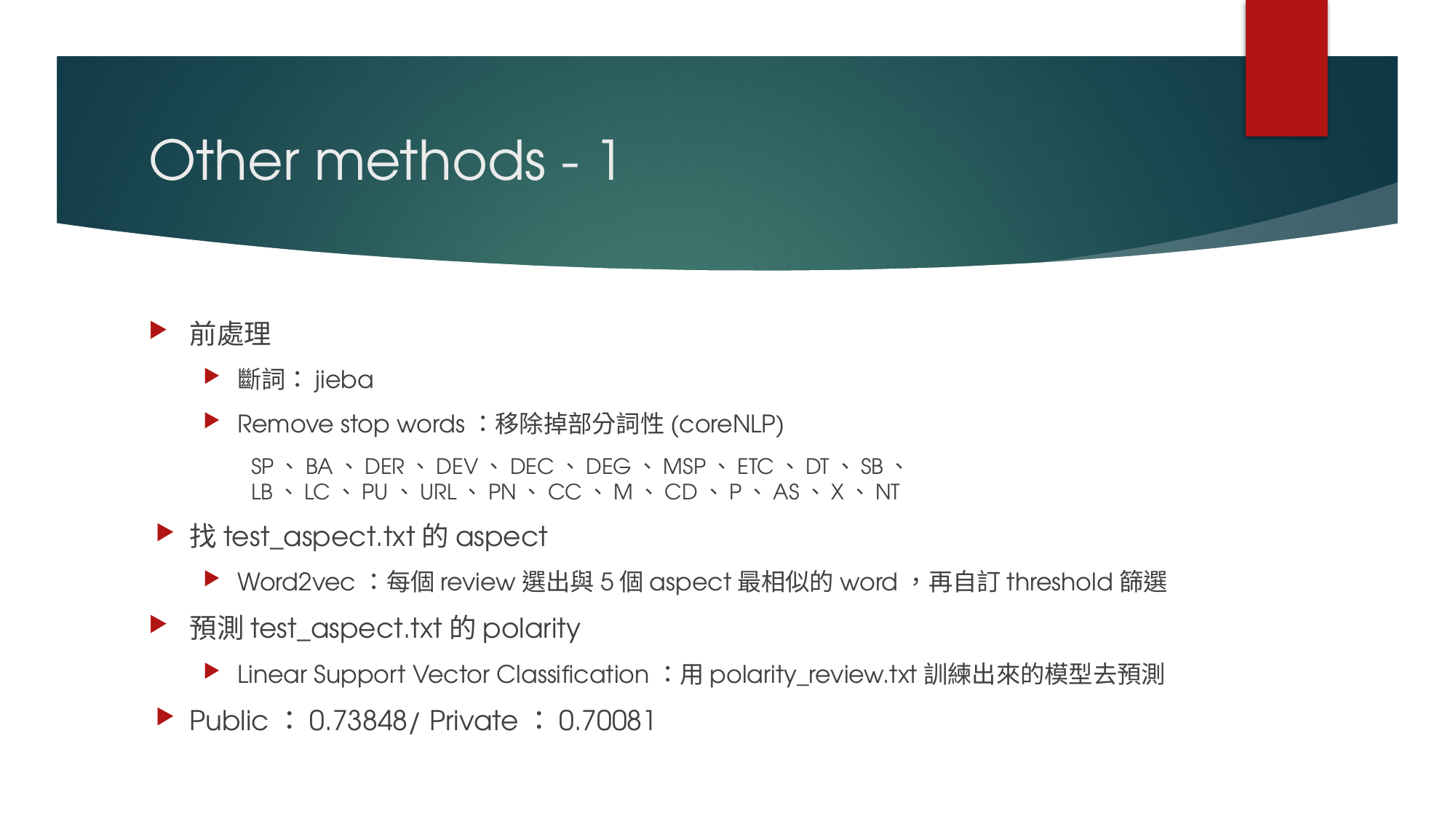

# Other methods - 1
前處理
斷詞：jieba
Remove stop words：移除掉部分詞性(coreNLP)
SP、BA、DER、DEV、DEC、DEG、MSP、ETC、DT、SB、 LB、LC、PU、URL、PN、CC、M、CD、P、AS、X、NT
找test_aspect.txt的aspect
Word2vec：每個review選出與5個aspect最相似的word，再自訂threshold篩選
預測test_aspect.txt的polarity
Linear Support Vector Classification：用polarity_review.txt訓練出來的模型去預測
Public：0.73848/ Private：0.70081